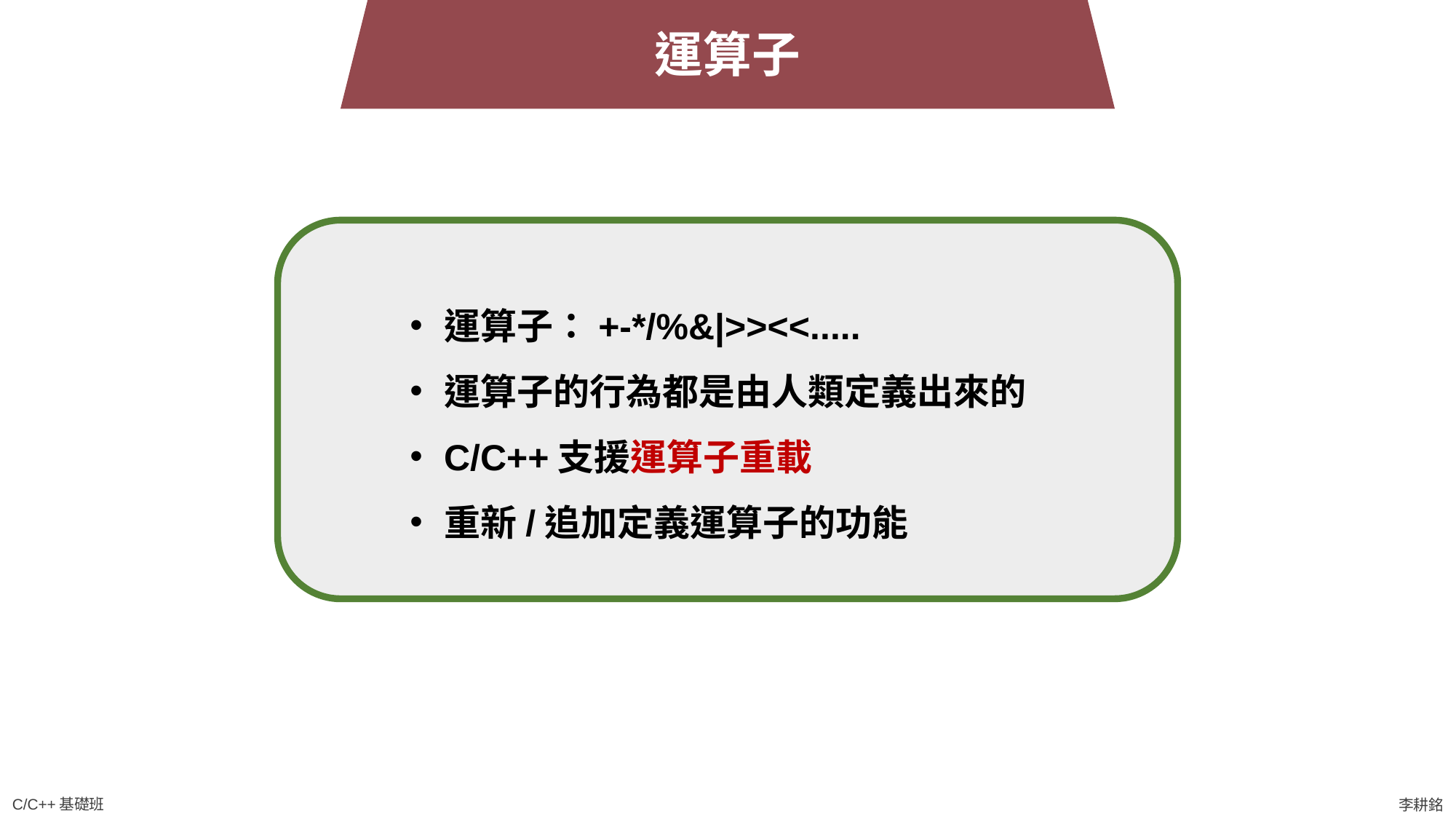

運算子

運算子：+-*/%&|>><<.....
運算子的行為都是由人類定義出來的
C/C++支援運算子重載
重新/追加定義運算子的功能
C/C++基礎班
李耕銘